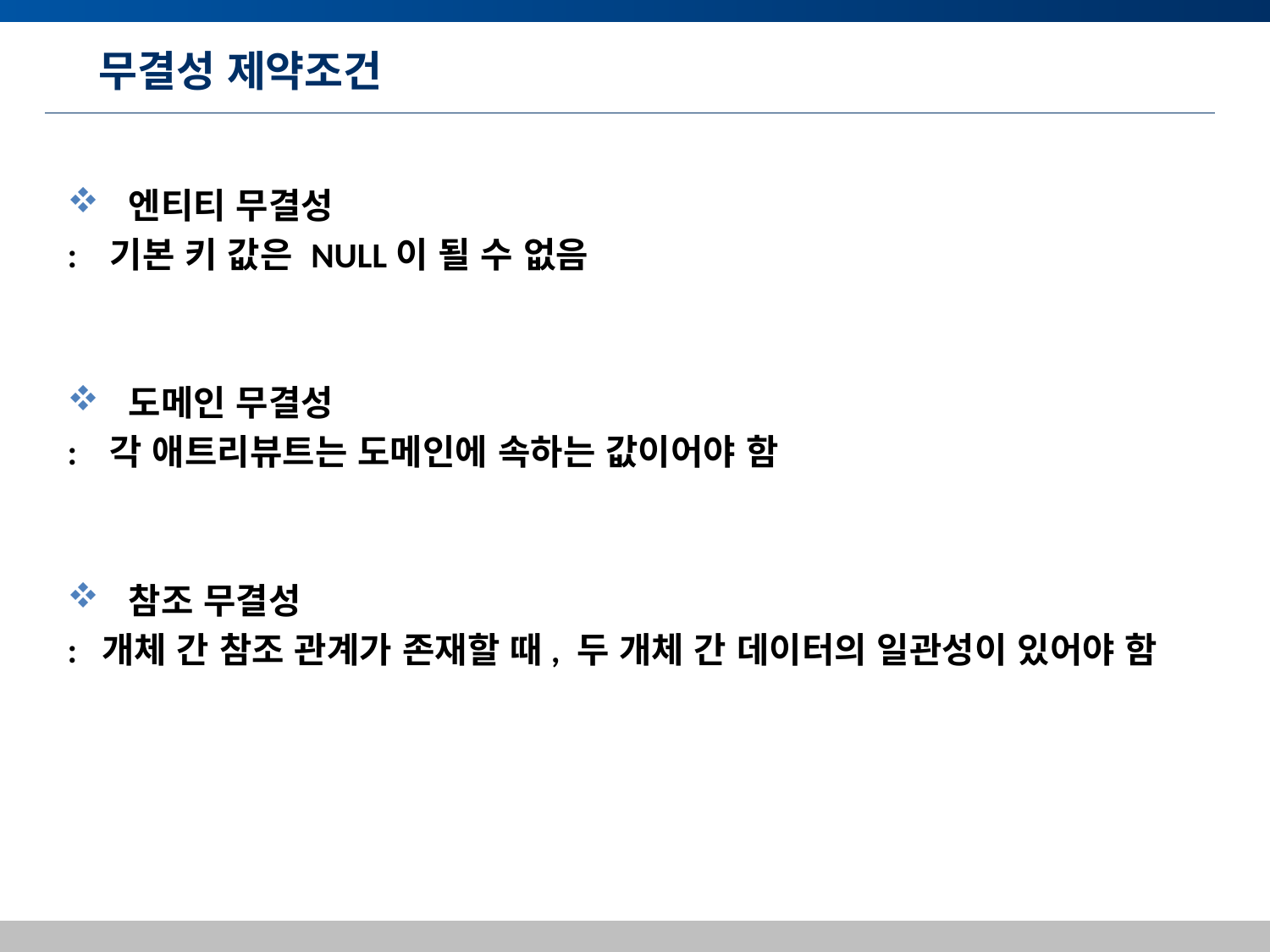

# 무결성 제약조건

  엔티티 무결성
:   기본 키 값은 NULL이 될 수 없음

  도메인 무결성
:   각 애트리뷰트는 도메인에 속하는 값이어야 함

  참조 무결성
:  개체 간 참조 관계가 존재할 때, 두 개체 간 데이터의 일관성이 있어야 함